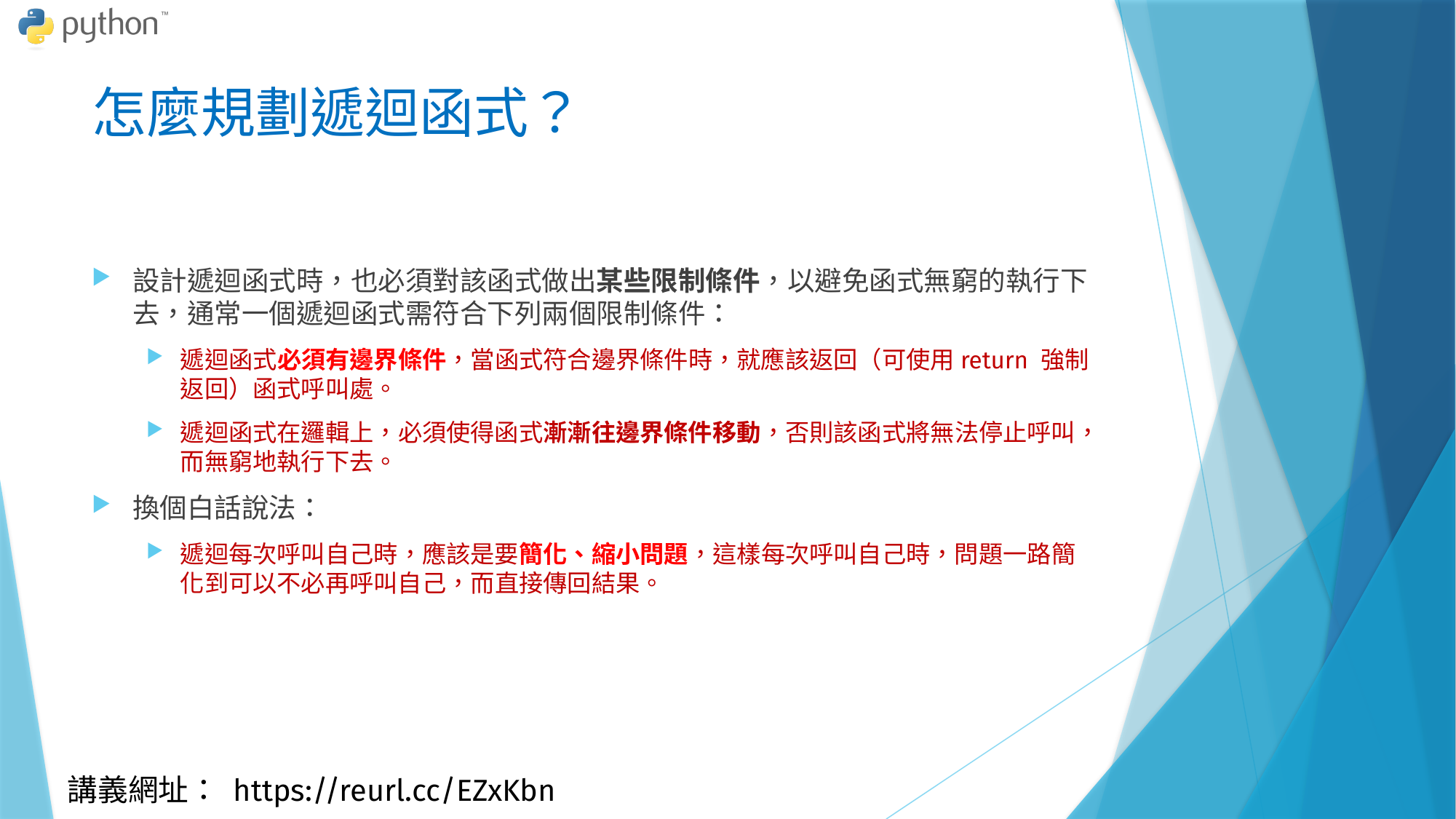

# 怎麼規劃遞迴函式？
設計遞迴函式時，也必須對該函式做出某些限制條件，以避免函式無窮的執行下去，通常一個遞迴函式需符合下列兩個限制條件：
遞迴函式必須有邊界條件，當函式符合邊界條件時，就應該返回（可使用return 強制返回）函式呼叫處。
遞迴函式在邏輯上，必須使得函式漸漸往邊界條件移動，否則該函式將無法停止呼叫，而無窮地執行下去。
換個白話說法：
遞迴每次呼叫自己時，應該是要簡化、縮小問題，這樣每次呼叫自己時，問題一路簡化到可以不必再呼叫自己，而直接傳回結果。